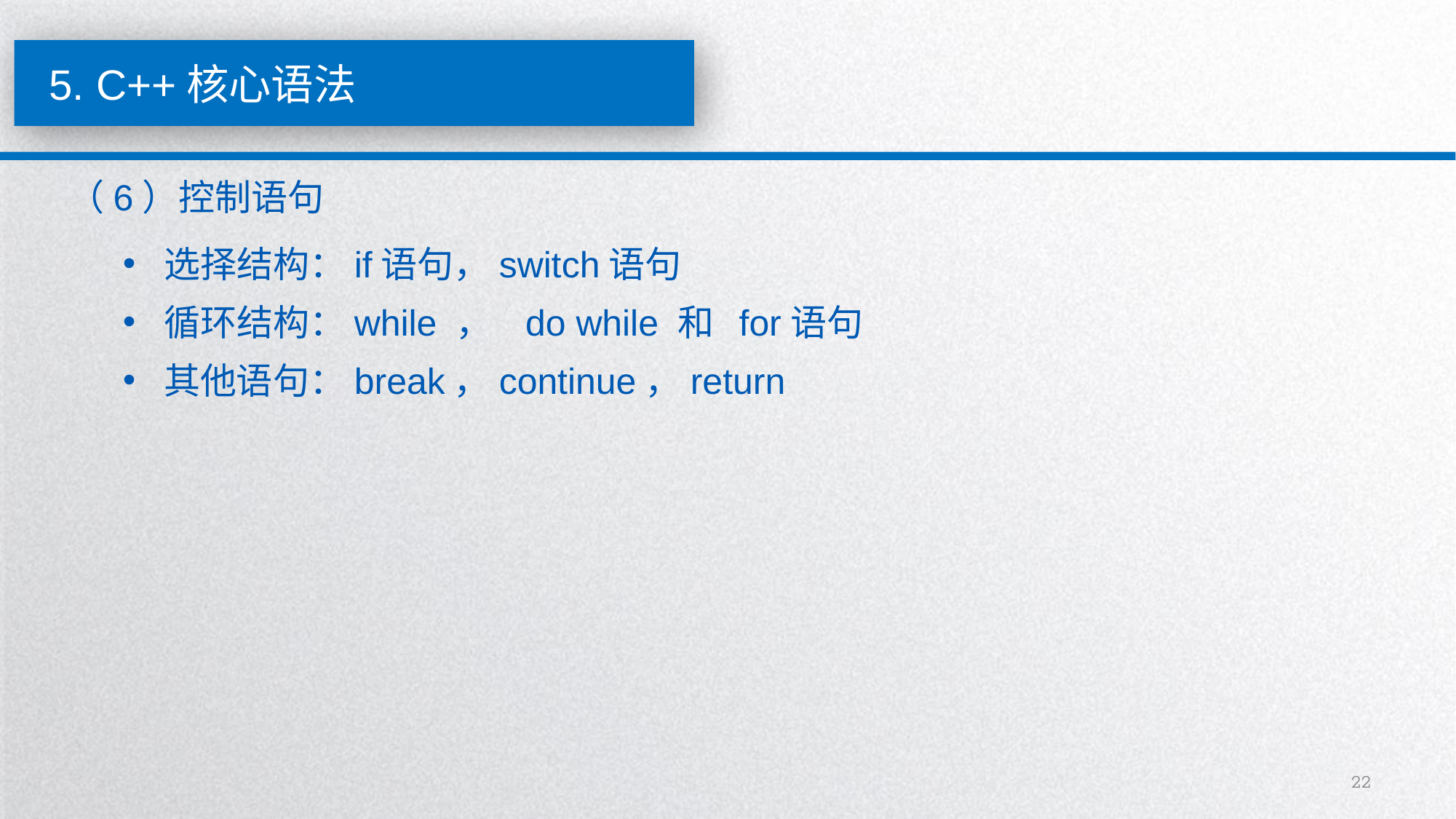

5. C++核心语法
（6）控制语句
选择结构：if语句，switch语句
循环结构：while ，   do while 和  for语句
其他语句：break，continue，return

22